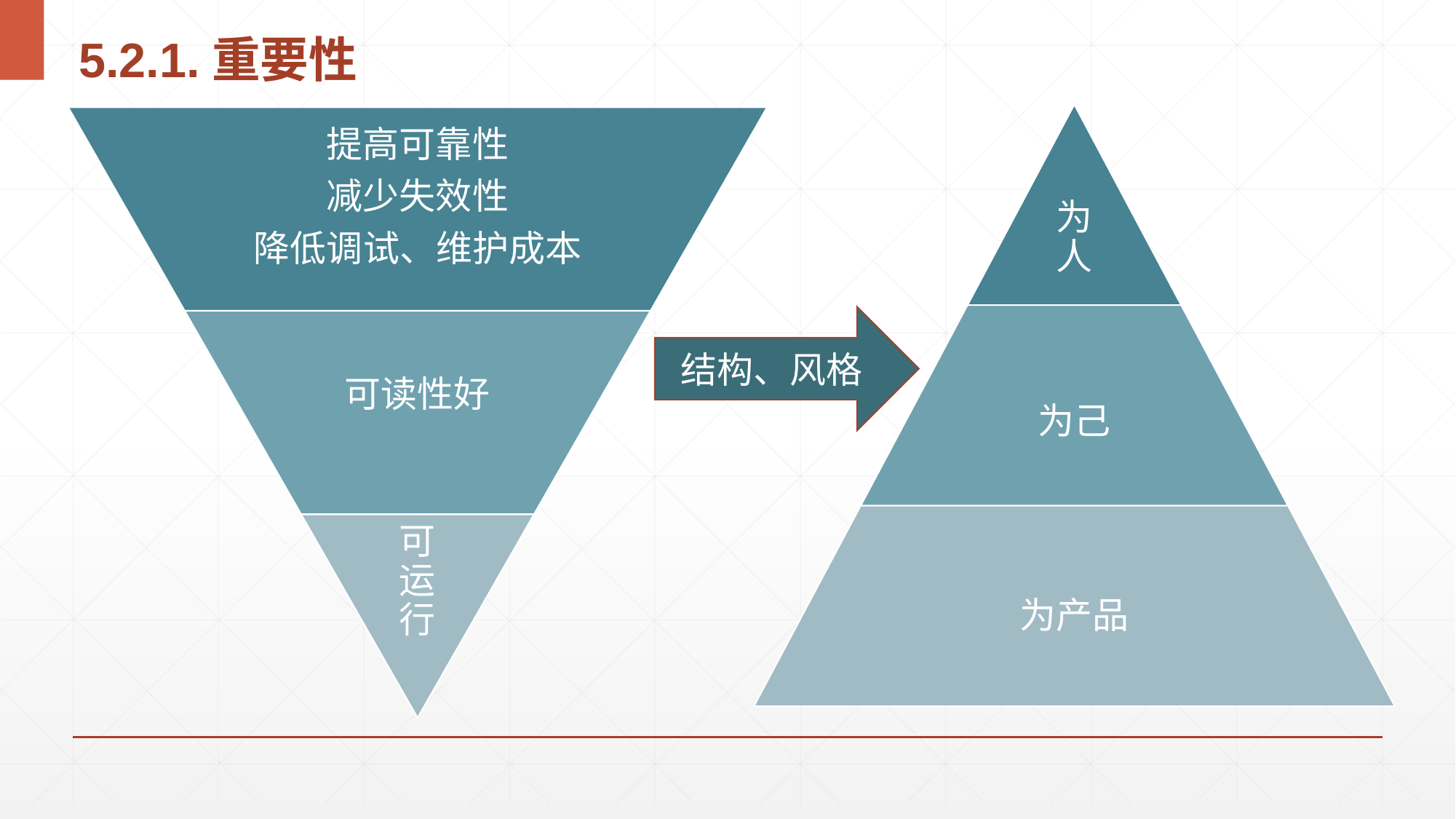

# 5.2.1.重要性

为人
为己
为产品
提高可靠性
减少失效性
降低调试、维护成本
可读性好
可运行
结构、风格